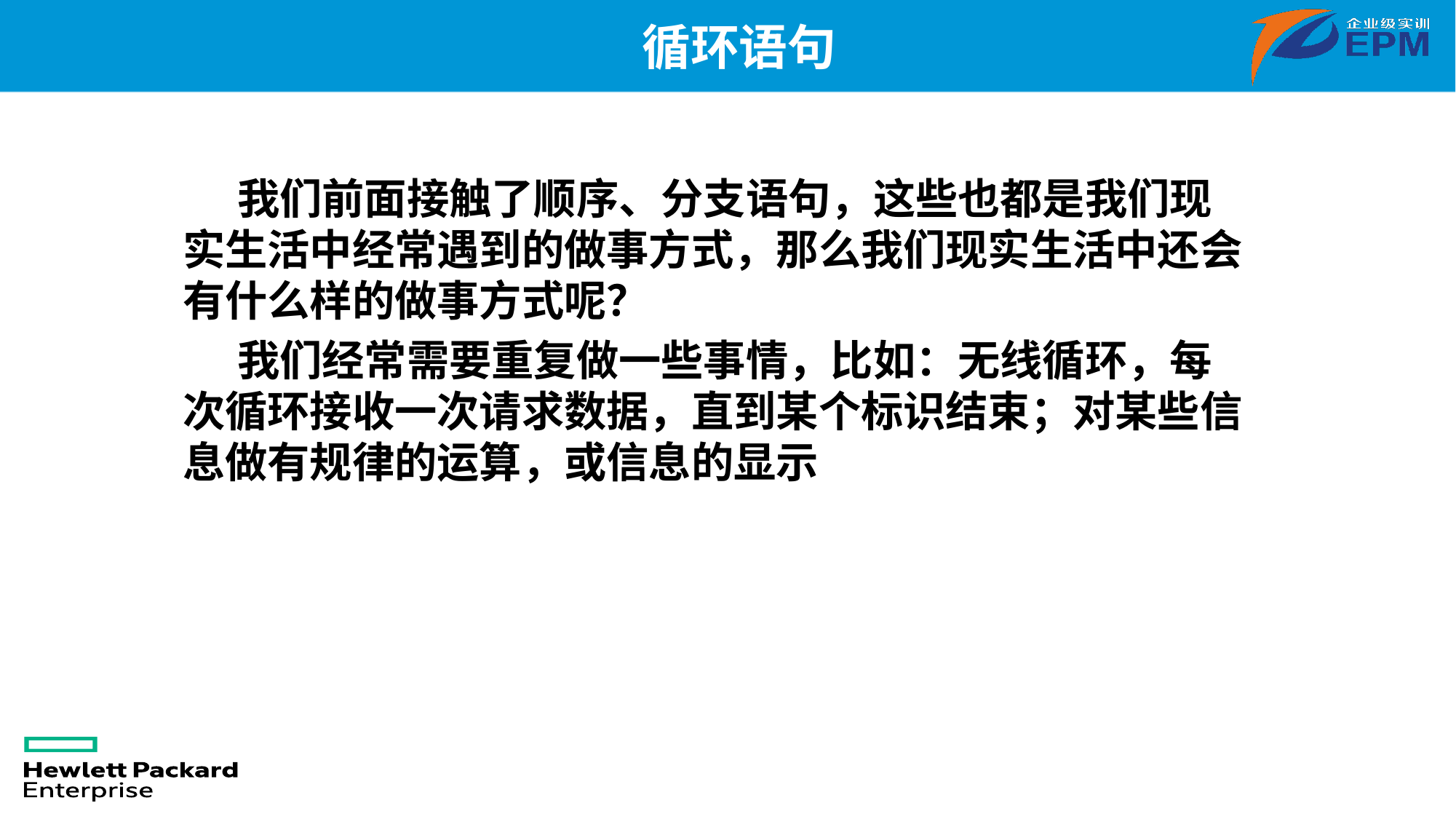

# 循环语句
我们前面接触了顺序、分支语句，这些也都是我们现实生活中经常遇到的做事方式，那么我们现实生活中还会有什么样的做事方式呢？
我们经常需要重复做一些事情，比如：无线循环，每次循环接收一次请求数据，直到某个标识结束；对某些信息做有规律的运算，或信息的显示